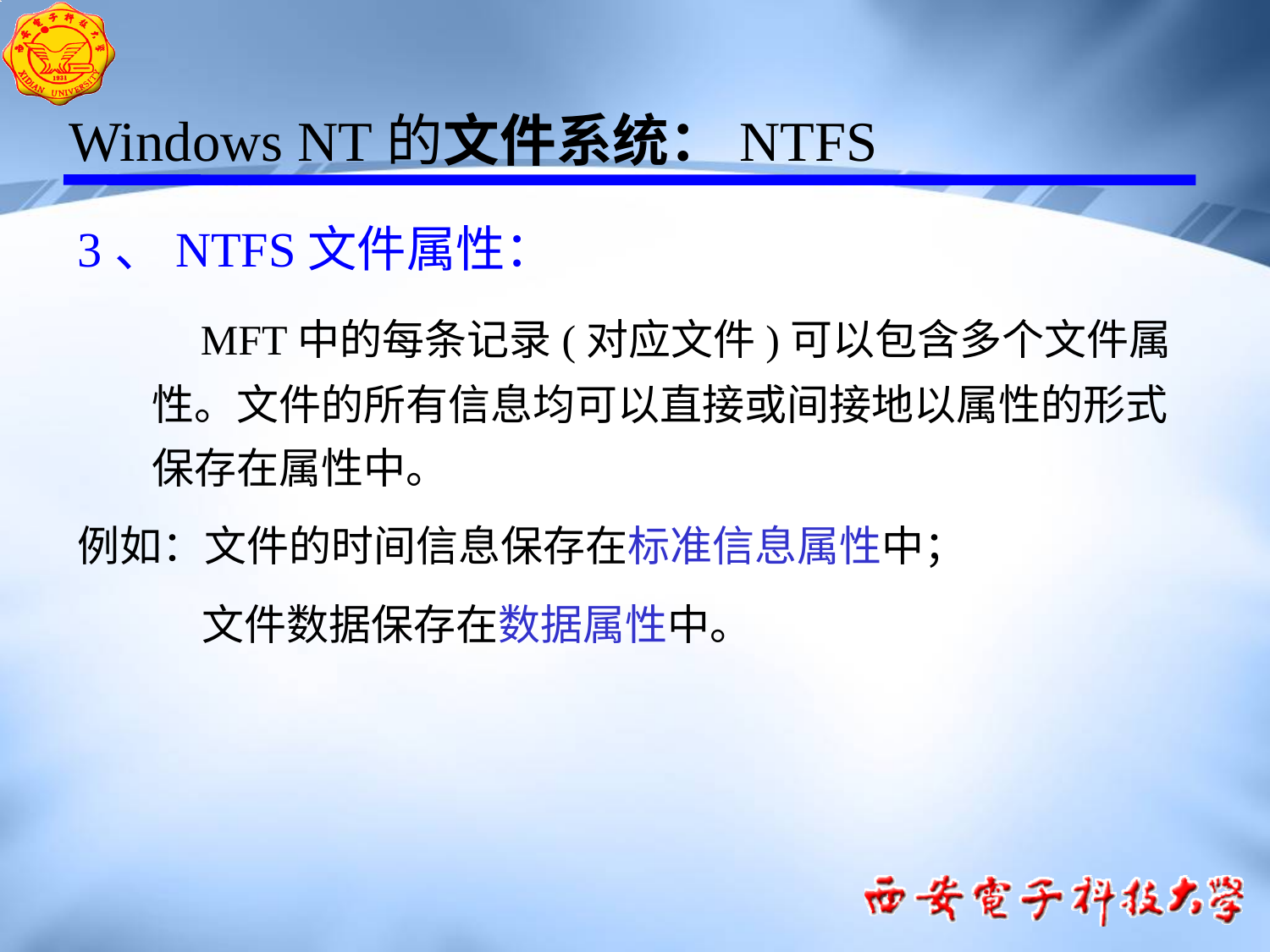

# Windows NT的文件系统：NTFS
3、NTFS文件属性：
          MFT中的每条记录(对应文件)可以包含多个文件属性。文件的所有信息均可以直接或间接地以属性的形式保存在属性中。
例如：文件的时间信息保存在标准信息属性中；
            文件数据保存在数据属性中。
154